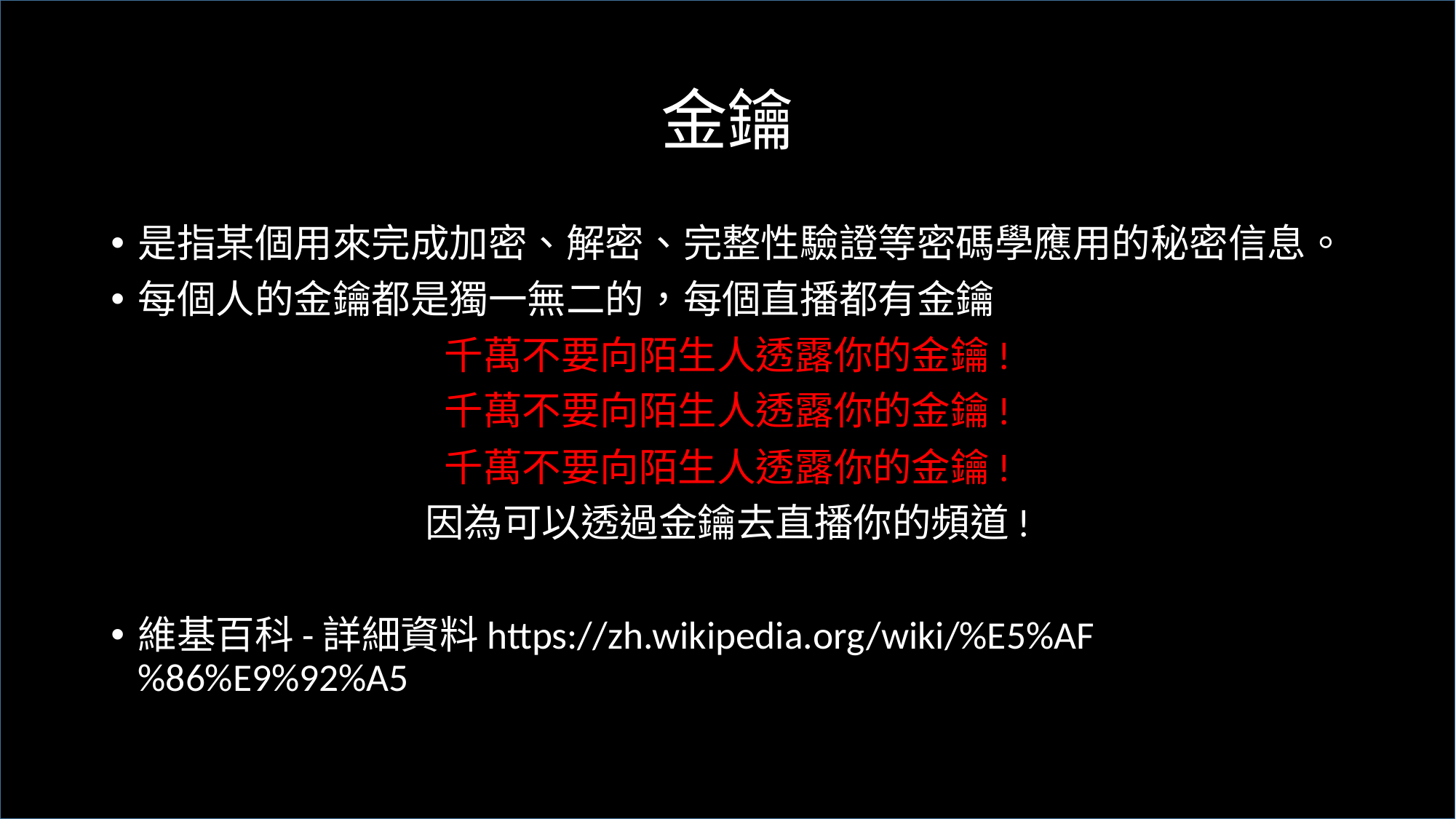

# 金鑰
是指某個用來完成加密、解密、完整性驗證等密碼學應用的秘密信息。
每個人的金鑰都是獨一無二的，每個直播都有金鑰
千萬不要向陌生人透露你的金鑰!
千萬不要向陌生人透露你的金鑰!
千萬不要向陌生人透露你的金鑰!
因為可以透過金鑰去直播你的頻道!

維基百科-詳細資料https://zh.wikipedia.org/wiki/%E5%AF%86%E9%92%A5